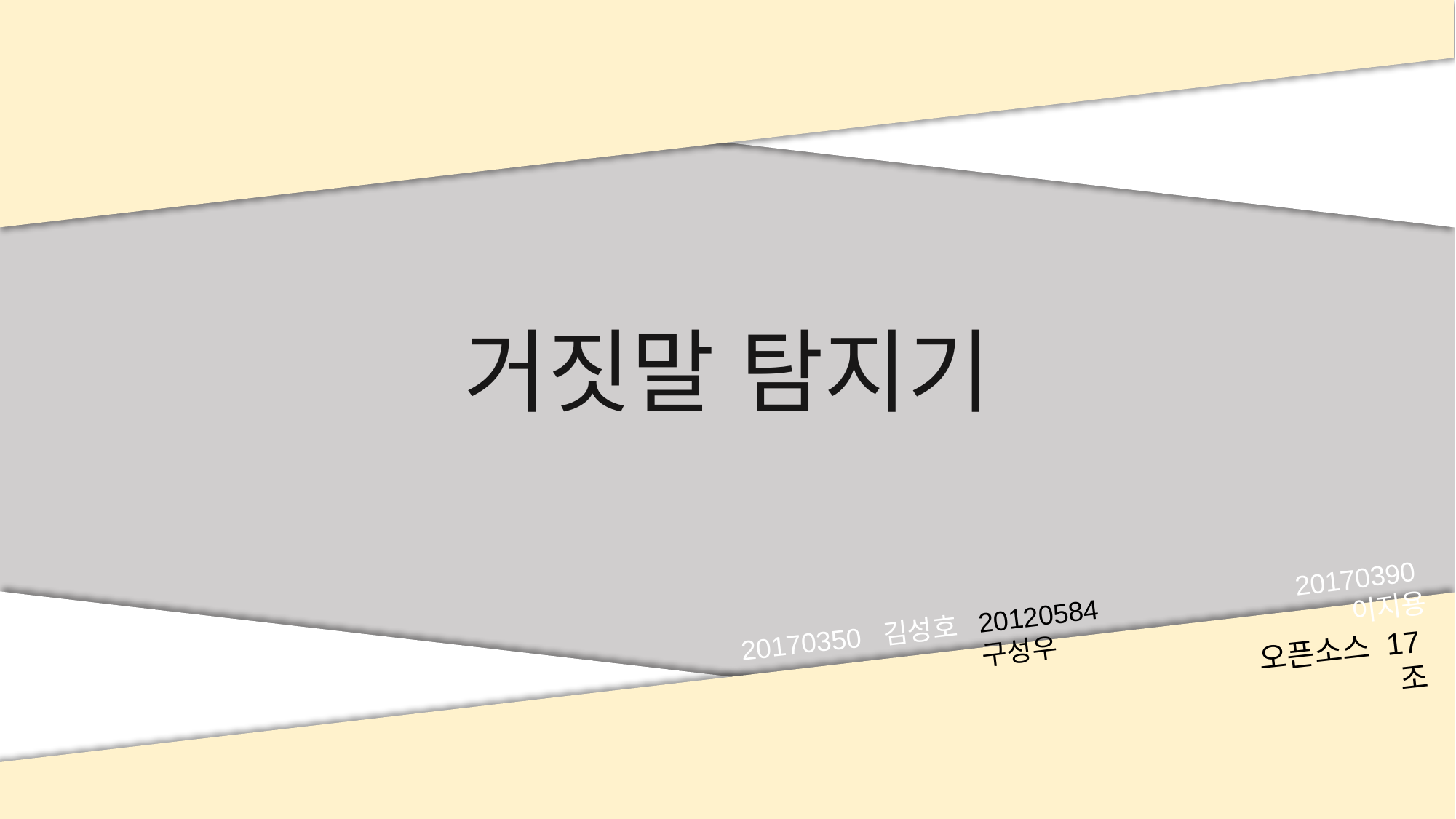

거짓말 탐지기
20170390  이지용
20120584  구성우

20170350  김성호
오픈소스 17조